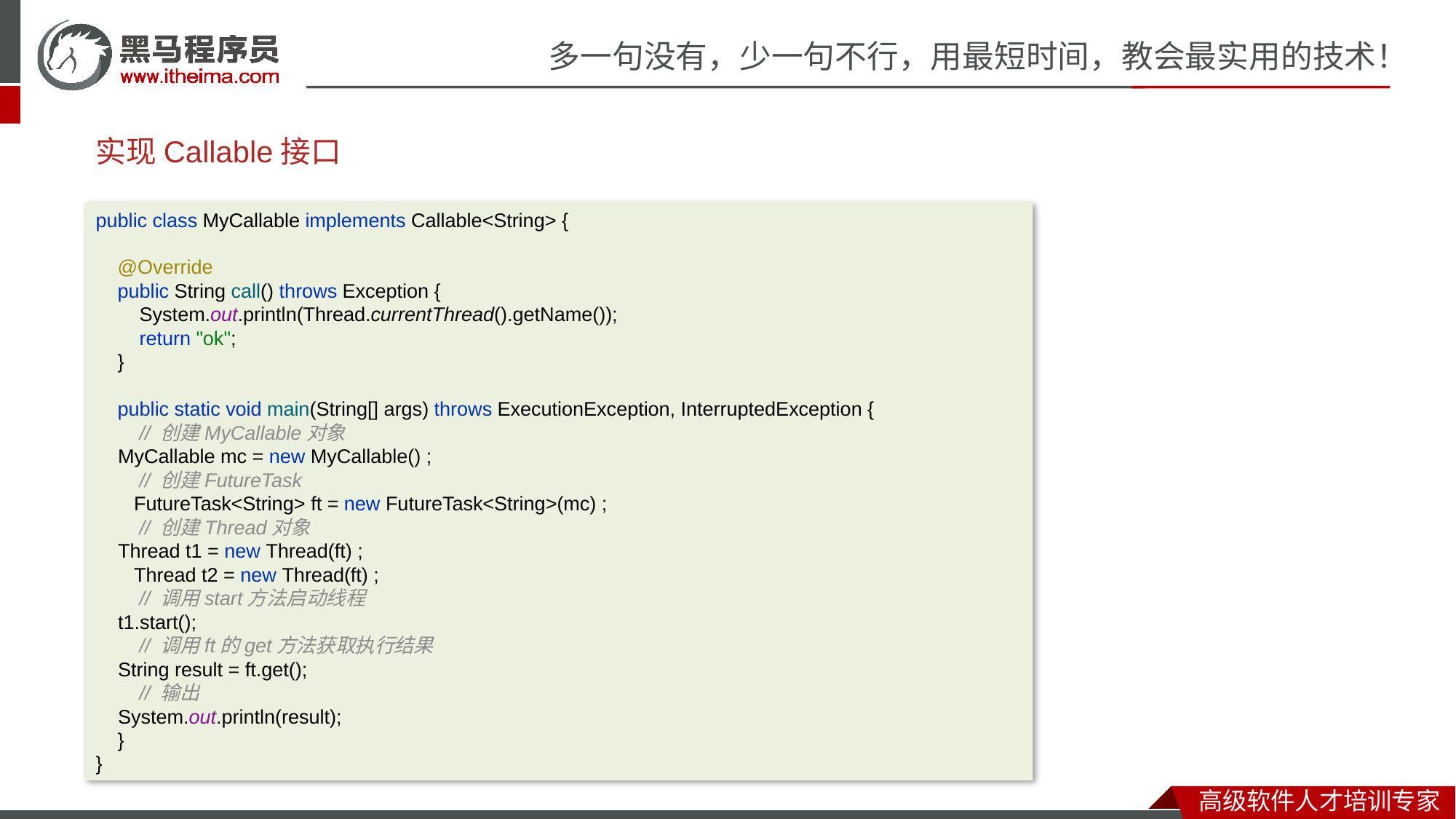

# 实现Callable接口
public class MyCallable implements Callable<String> {
    @Override
    public String call() throws Exception {
        System.out.println(Thread.currentThread().getName());
        return "ok";
    }
    public static void main(String[] args) throws ExecutionException, InterruptedException {
        // 创建MyCallable对象
    MyCallable mc = new MyCallable() ;
        // 创建FutureTask
       FutureTask<String> ft = new FutureTask<String>(mc) ;
        // 创建Thread对象
    Thread t1 = new Thread(ft) ;
       Thread t2 = new Thread(ft) ;
        // 调用start方法启动线程
    t1.start();
        // 调用ft的get方法获取执行结果
    String result = ft.get();
        // 输出
    System.out.println(result);
    }
}